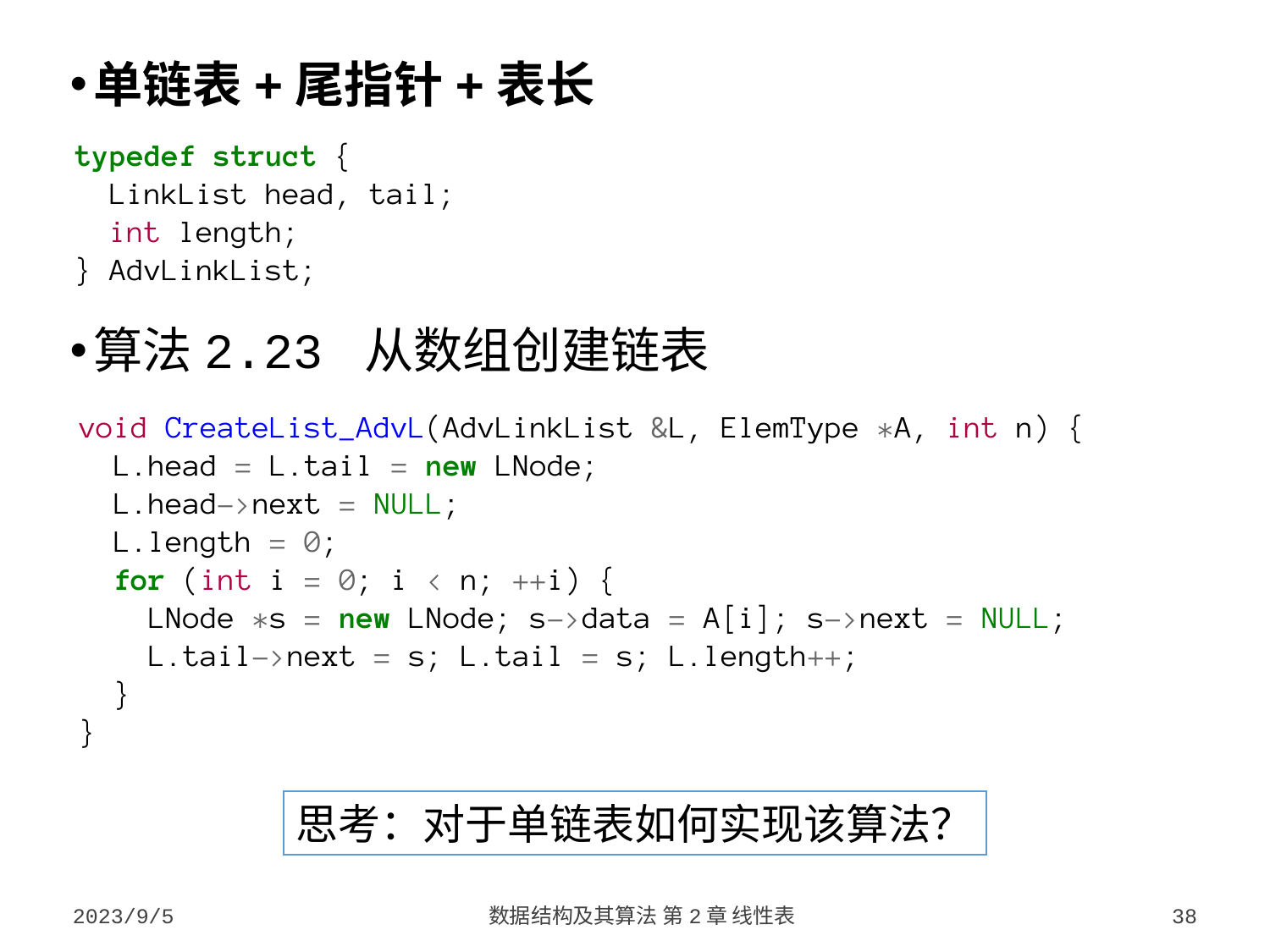

单链表+尾指针+表长

算法2.23 从数组创建链表
typedef struct {
  LinkList head, tail;
  int length;
} AdvLinkList;
void CreateList_AdvL(AdvLinkList &L, ElemType *A, int n) {
  L.head = L.tail = new LNode;
  L.head->next = NULL;
  L.length = 0;
  for (int i = 0; i < n; ++i) {
    LNode *s = new LNode; s->data = A[i]; s->next = NULL;
    L.tail->next = s; L.tail = s; L.length++;
  }
}
思考：对于单链表如何实现该算法？
2023/9/5
数据结构及其算法 第2章 线性表
38